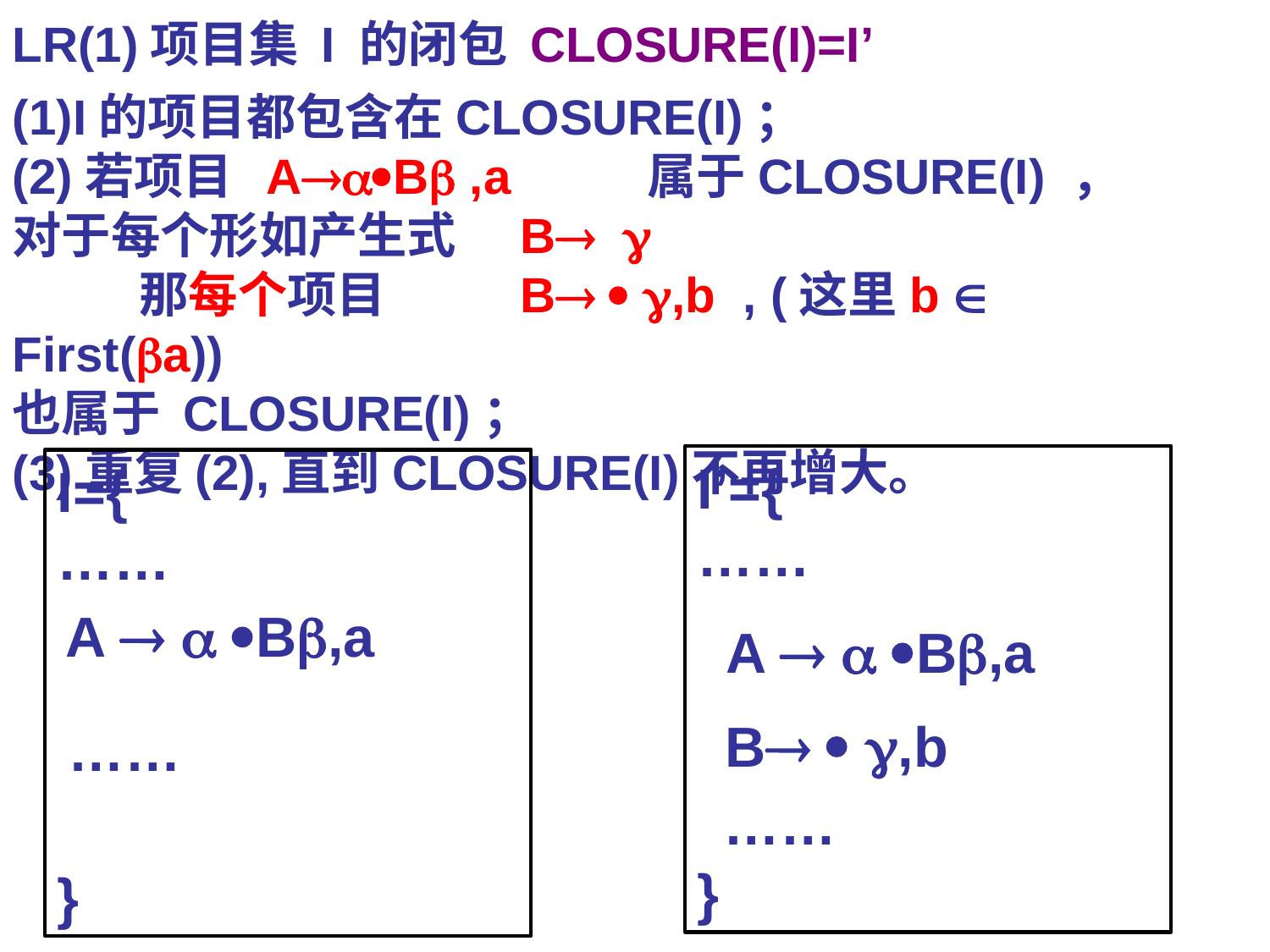

LR(1)项目集 I 的闭包 CLOSURE(I)=I’
(1)I的项目都包含在CLOSURE(I)；
(2)若项目  	A→α•Bβ ,a  	属于CLOSURE(I) ，
对于每个形如产生式	B→  γ
	那每个项目	   	B→ • γ,b  , (这里b ∈ First(βa))
也属于 CLOSURE(I)；
(3)重复(2),直到CLOSURE(I)不再增大。
I’={
……

}
I={
……

}
A → α •Bβ,a
A → α •Bβ,a
B→ • γ,b
……
……